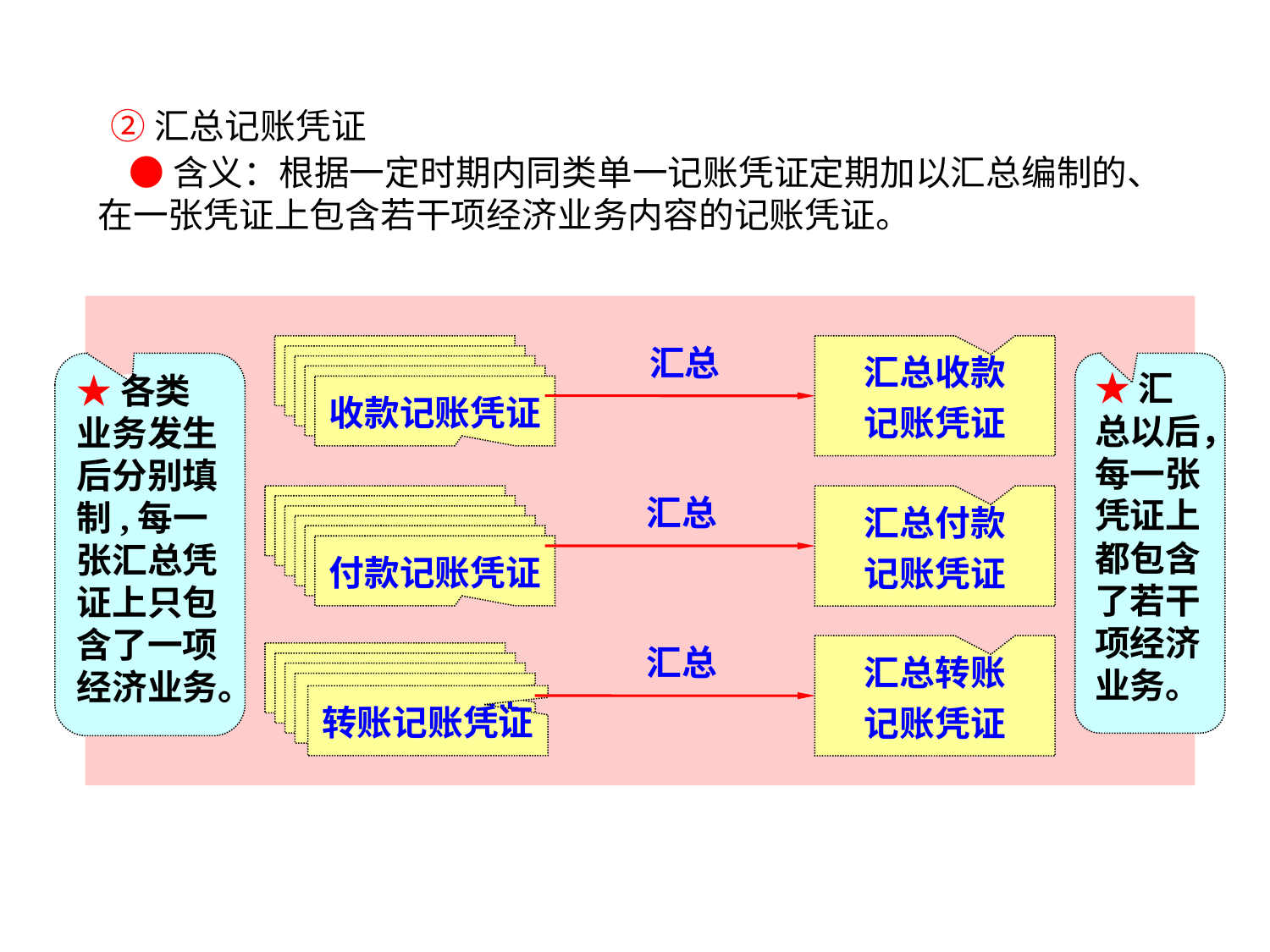

②汇总记账凭证
    ●含义：根据一定时期内同类单一记账凭证定期加以汇总编制的、在一张凭证上包含若干项经济业务内容的记账凭证。

汇总
收款记账凭证
收款记账凭证
收款记账凭证
收款记账凭证
收款记账凭证
汇总收款
记账凭证
★各类业务发生后分别填制,每一张汇总凭证上只包含了一项经济业务。
★汇总以后，每一张凭证上都包含了若干项经济业务。

汇总
付款记账凭证
付款记账凭证
付款记账凭证
付款记账凭证
付款记账凭证
付款记账凭证
汇总付款
记账凭证

汇总
汇总转账
记账凭证
转账记账凭证
转账记账凭证
转账记账凭证
转账记账凭证
转账记账凭证